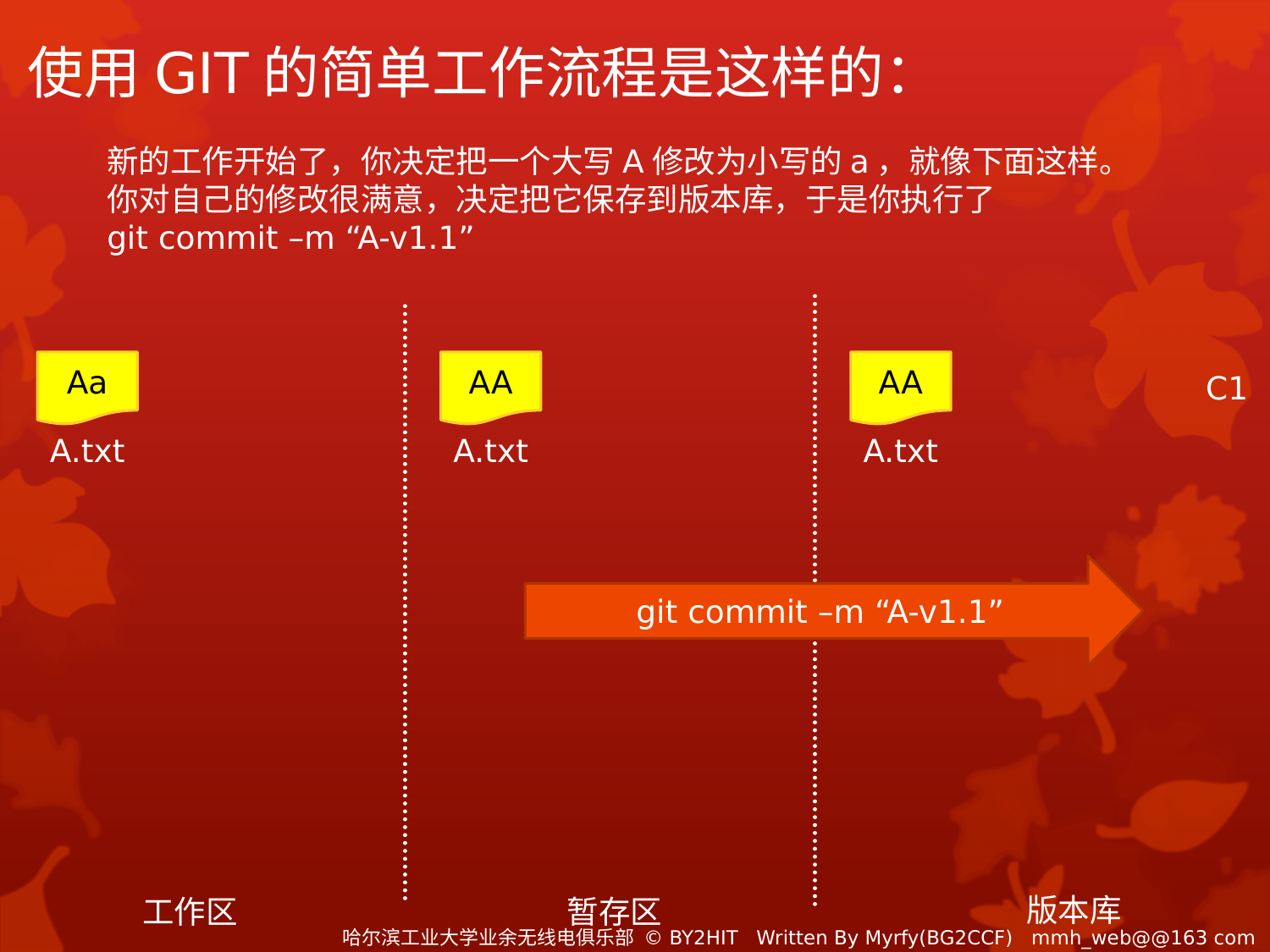

# 使用GIT的简单工作流程是这样的：
新的工作开始了，你决定把一个大写A修改为小写的a，就像下面这样。
你对自己的修改很满意，决定把它保存到版本库，于是你执行了
git commit –m “A-v1.1”
Aa
A.txt
AA
A.txt
AA
A.txt
C1
git commit –m “A-v1.1”
版本库
工作区
暂存区